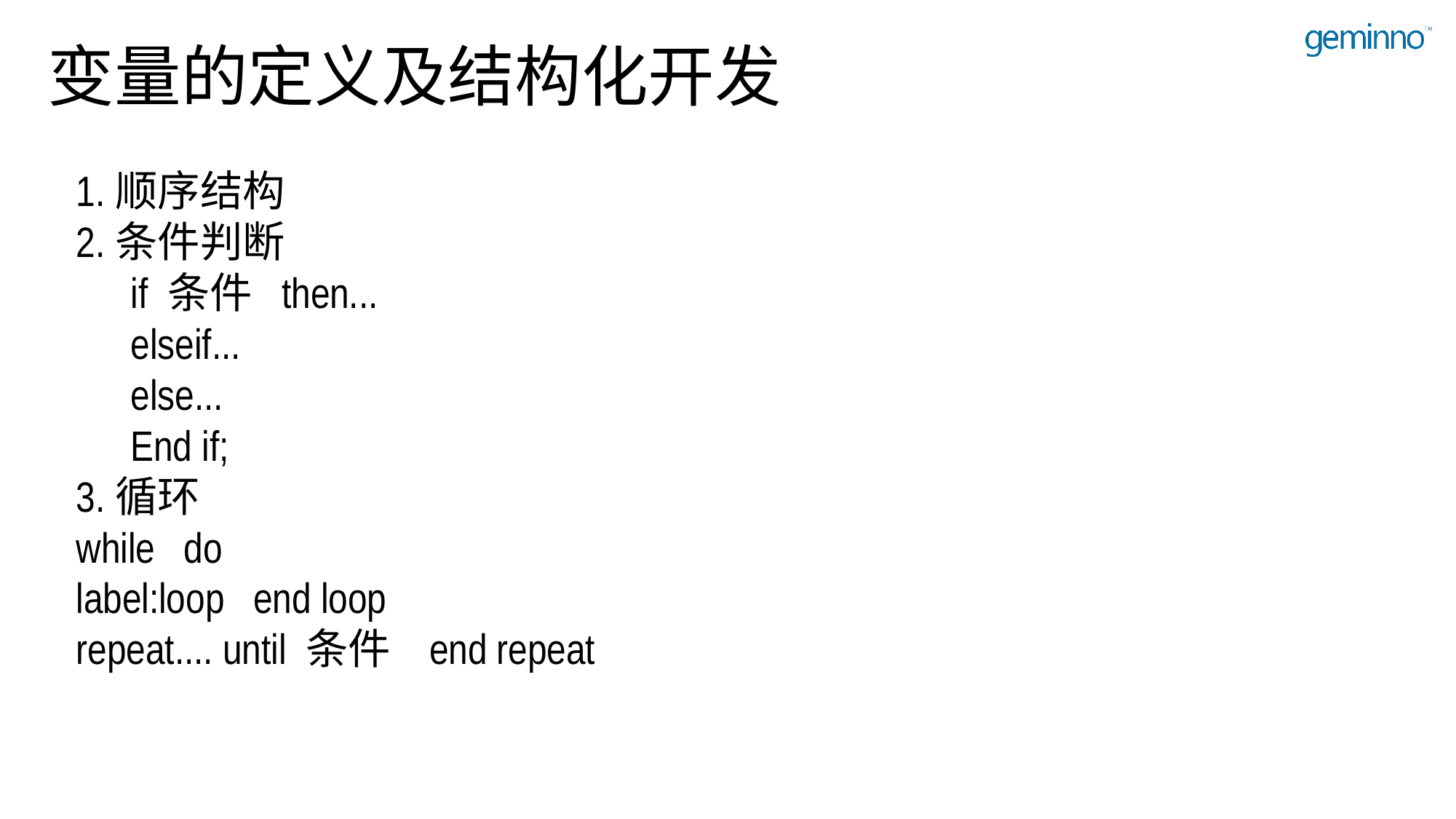

# 变量的定义及结构化开发

1.顺序结构
2.条件判断
if 条件  then...
elseif...
else...
End if;
3.循环
while   do
label:loop   end loop
repeat.... until 条件   end repeat